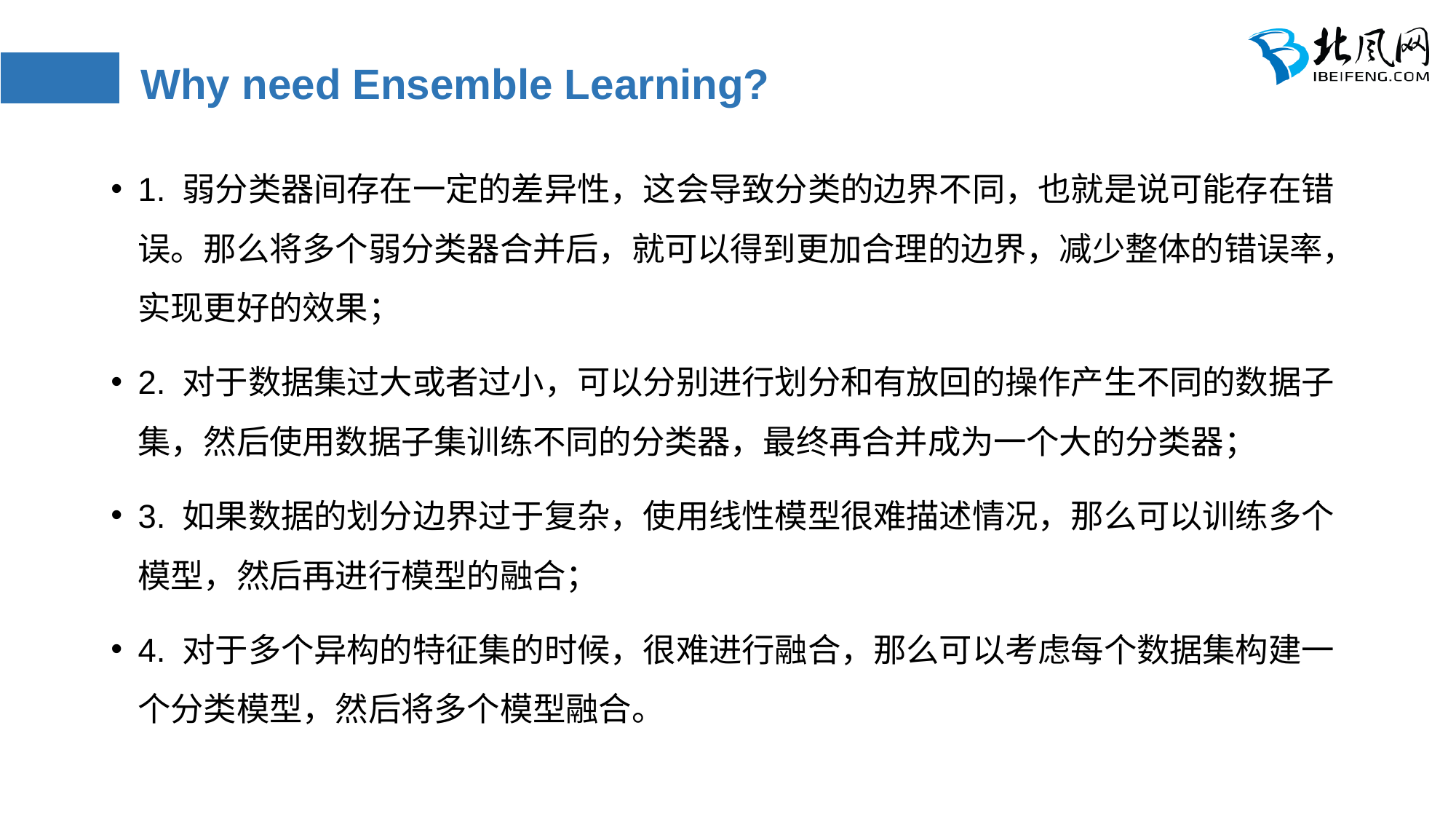

# Why need Ensemble Learning?
1. 弱分类器间存在一定的差异性，这会导致分类的边界不同，也就是说可能存在错误。那么将多个弱分类器合并后，就可以得到更加合理的边界，减少整体的错误率，实现更好的效果；
2. 对于数据集过大或者过小，可以分别进行划分和有放回的操作产生不同的数据子集，然后使用数据子集训练不同的分类器，最终再合并成为一个大的分类器；
3. 如果数据的划分边界过于复杂，使用线性模型很难描述情况，那么可以训练多个模型，然后再进行模型的融合；
4. 对于多个异构的特征集的时候，很难进行融合，那么可以考虑每个数据集构建一个分类模型，然后将多个模型融合。